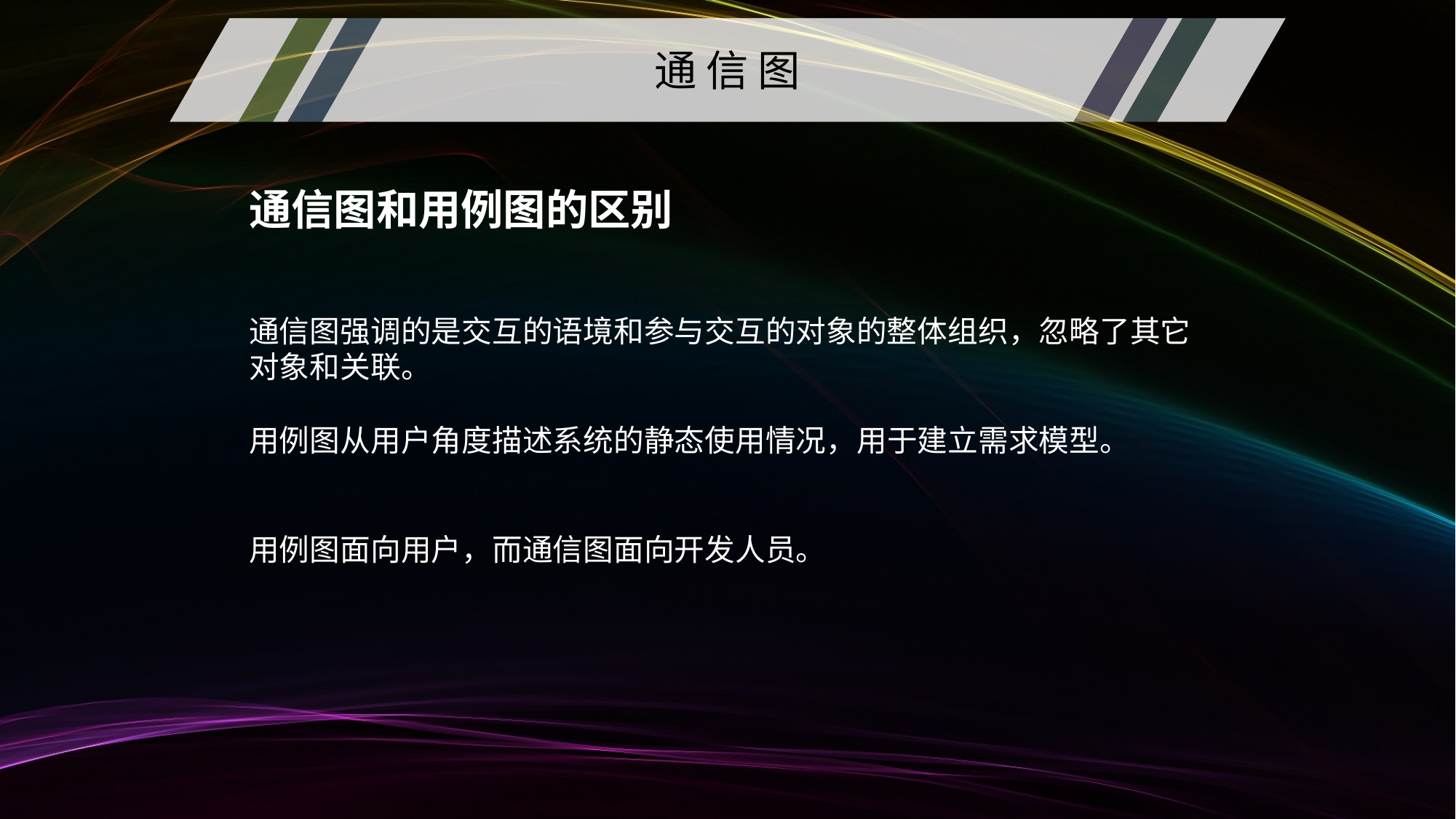

通 信 图
通信图和用例图的区别
通信图强调的是交互的语境和参与交互的对象的整体组织，忽略了其它对象和关联。

用例图从用户角度描述系统的静态使用情况，用于建立需求模型。

用例图面向用户，而通信图面向开发人员。

25